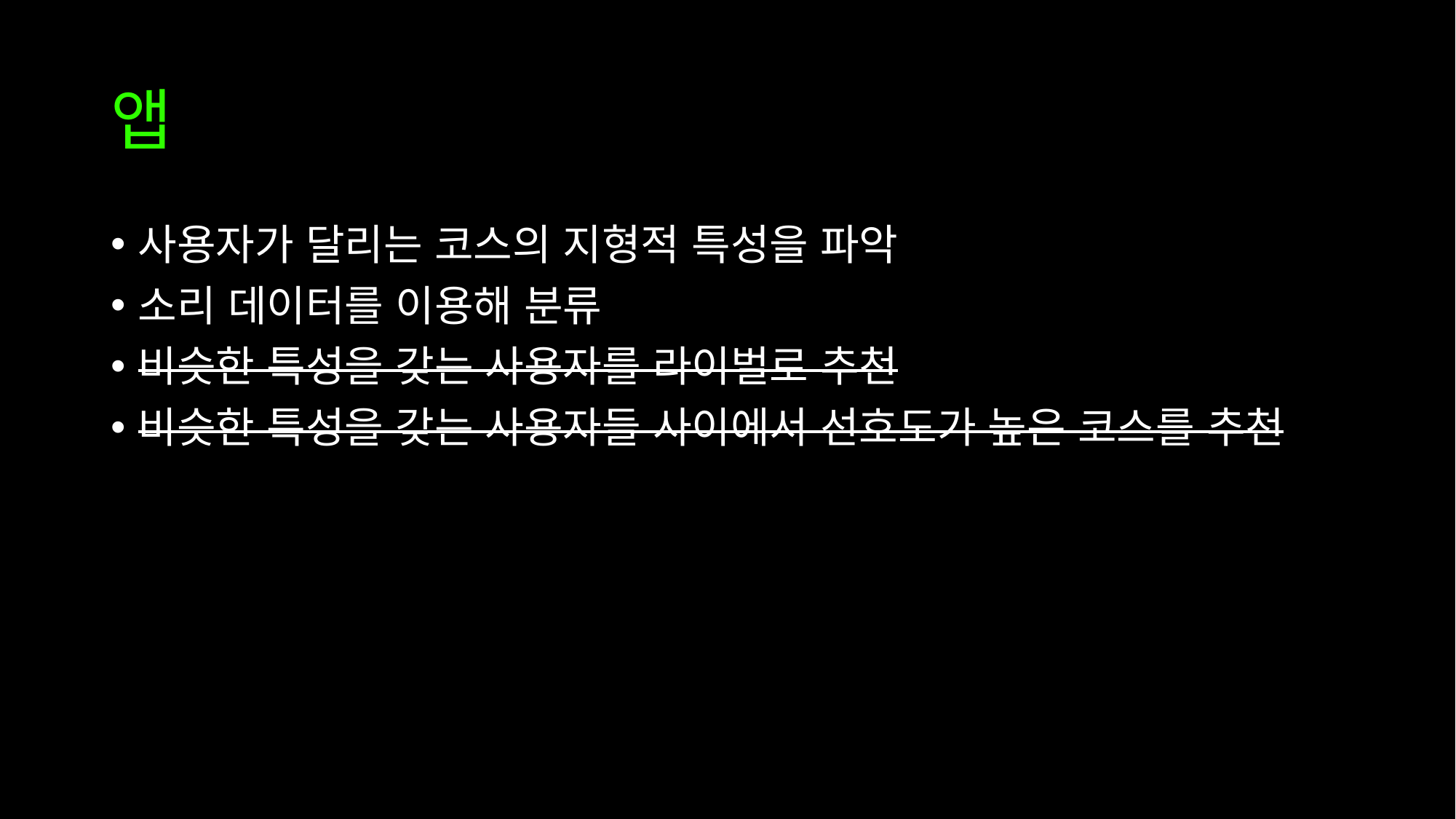

# 앱
사용자가 달리는 코스의 지형적 특성을 파악
소리 데이터를 이용해 분류
비슷한 특성을 갖는 사용자를 라이벌로 추천
비슷한 특성을 갖는 사용자들 사이에서 선호도가 높은 코스를 추천